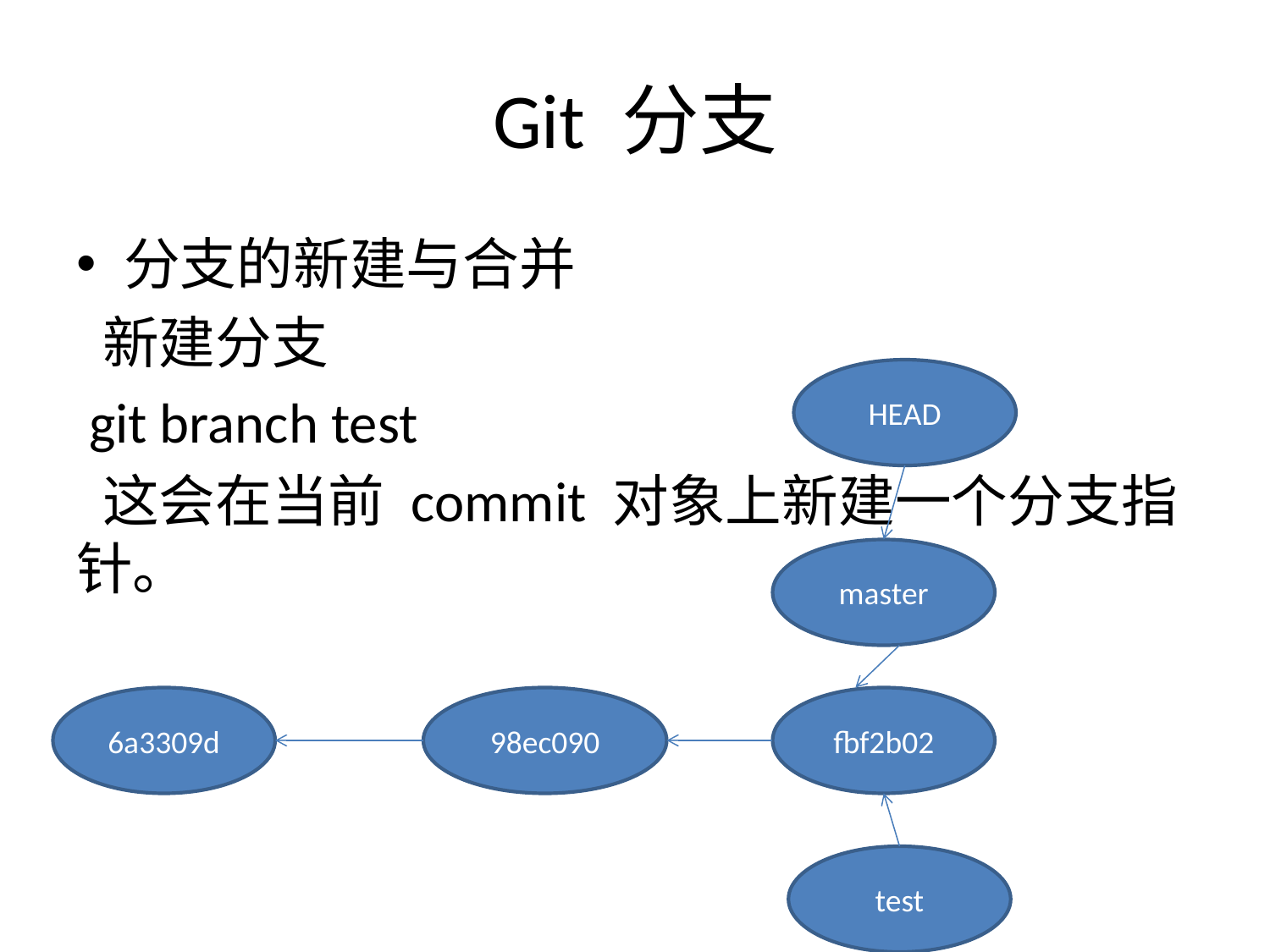

# Git 分支
分支的新建与合并
 新建分支
 git branch test
 这会在当前 commit 对象上新建一个分支指针。

HEAD
master
6a3309d
98ec090
fbf2b02
test